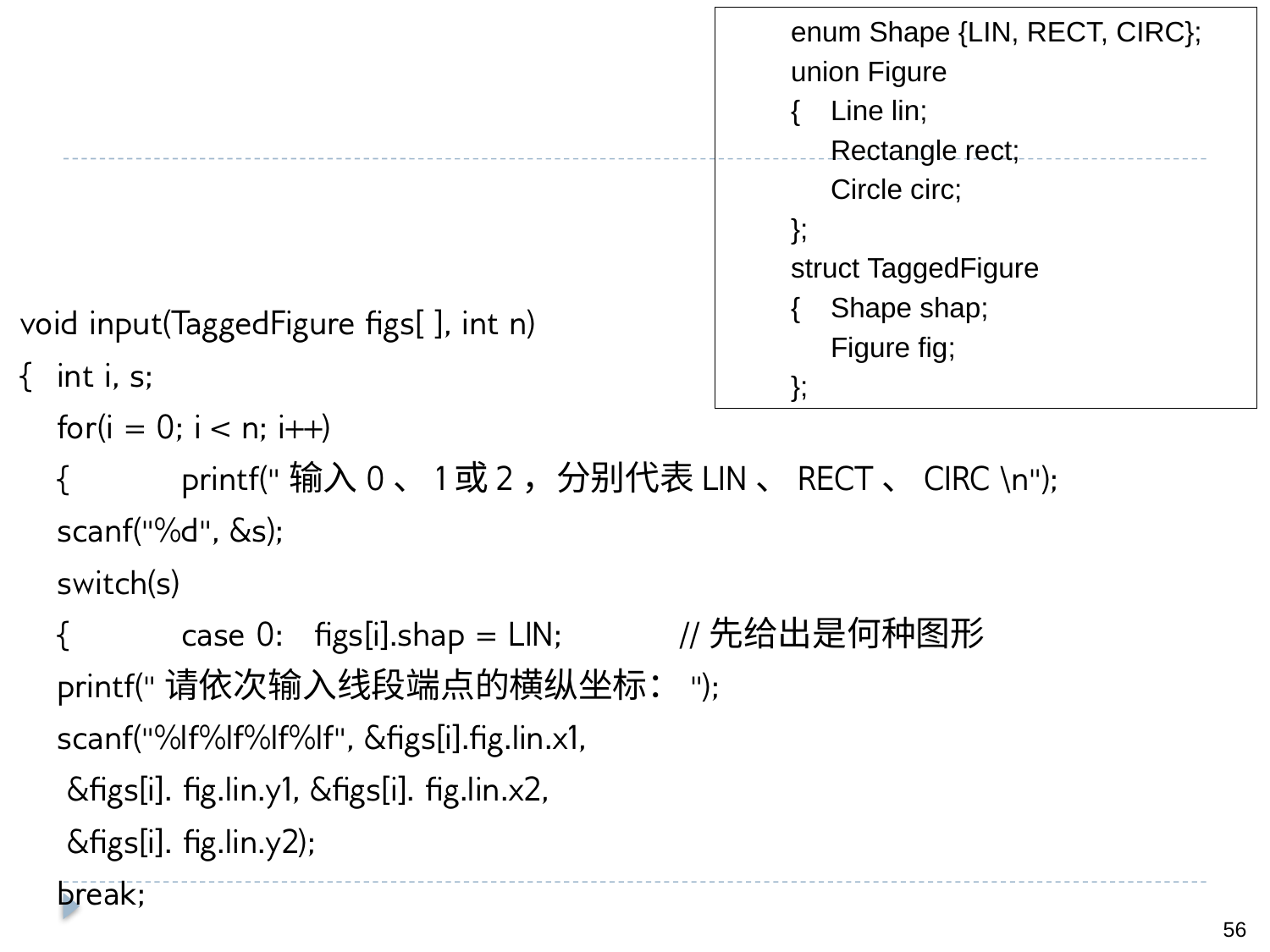

enum Shape {LIN, RECT, CIRC};
union Figure
{	Line lin;
	Rectangle rect;
	Circle circ;
};
struct TaggedFigure
{	Shape shap;
	Figure fig;
};
void input(TaggedFigure figs[ ], int n)
{	int i, s;
	for(i = 0; i < n; i++)
	{	printf("输入0、1或2，分别代表LIN、RECT、CIRC \n");
		scanf("%d", &s);
		switch(s)
		{	case 0:   figs[i].shap = LIN;	//先给出是何种图形
				printf("请依次输入线段端点的横纵坐标：");
				scanf("%lf%lf%lf%lf", &figs[i].fig.lin.x1,
					 &figs[i]. fig.lin.y1, &figs[i]. fig.lin.x2,
					 &figs[i]. fig.lin.y2);
				break;
56